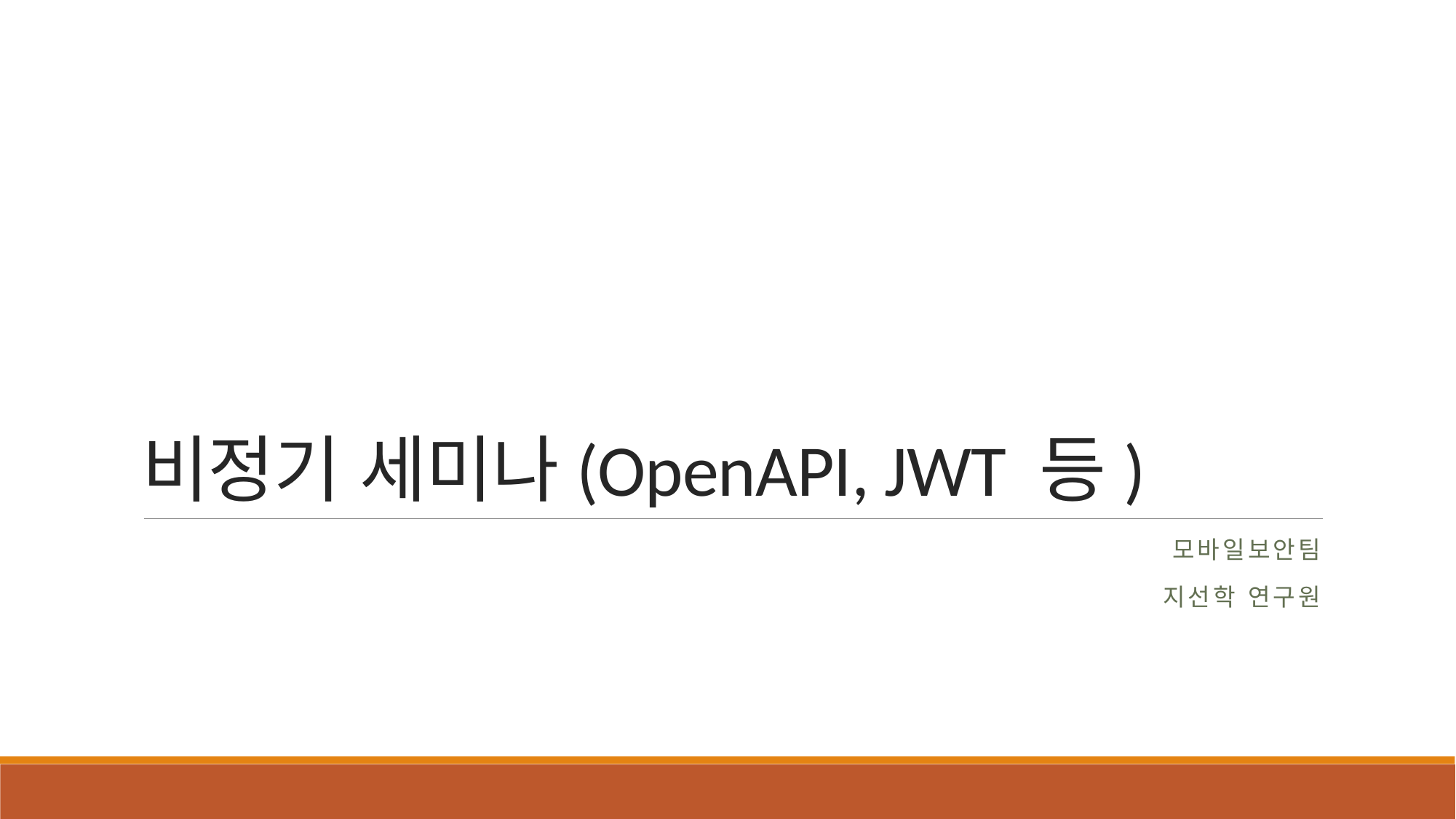

# 비정기 세미나(OpenAPI, JWT 등)
모바일보안팀
지선학 연구원